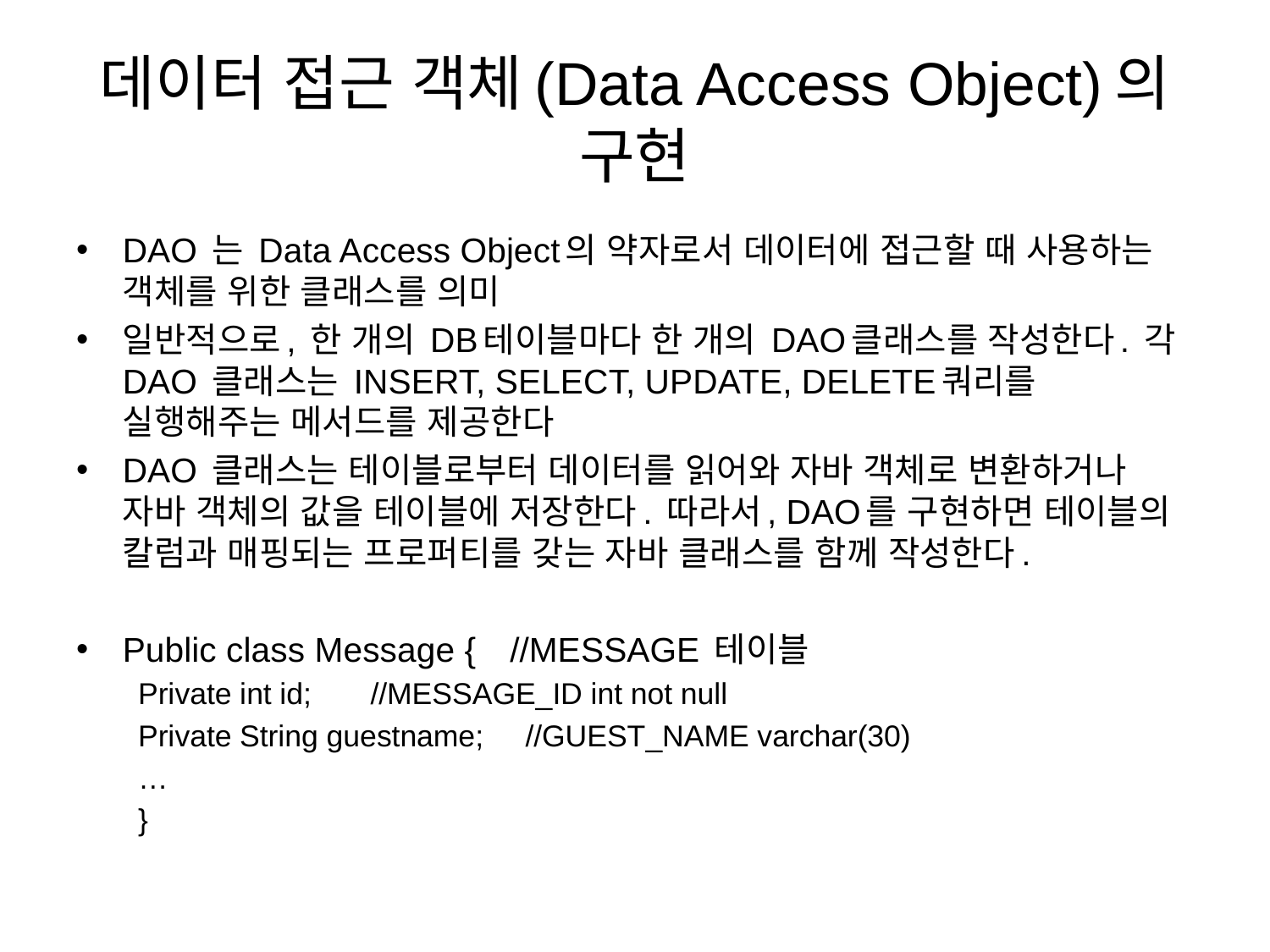

# 데이터 접근 객체(Data Access Object)의 구현
DAO 는 Data Access Object의 약자로서 데이터에 접근할 때 사용하는 객체를 위한 클래스를 의미
일반적으로, 한 개의 DB테이블마다 한 개의 DAO클래스를 작성한다. 각 DAO 클래스는 INSERT, SELECT, UPDATE, DELETE쿼리를 실행해주는 메서드를 제공한다
DAO 클래스는 테이블로부터 데이터를 읽어와 자바 객체로 변환하거나 자바 객체의 값을 테이블에 저장한다. 따라서, DAO를 구현하면 테이블의 칼럼과 매핑되는 프로퍼티를 갖는 자바 클래스를 함께 작성한다.

Public class Message {	//MESSAGE 테이블
Private int id;			//MESSAGE_ID int not null
Private String guestname;	//GUEST_NAME varchar(30)
…
}